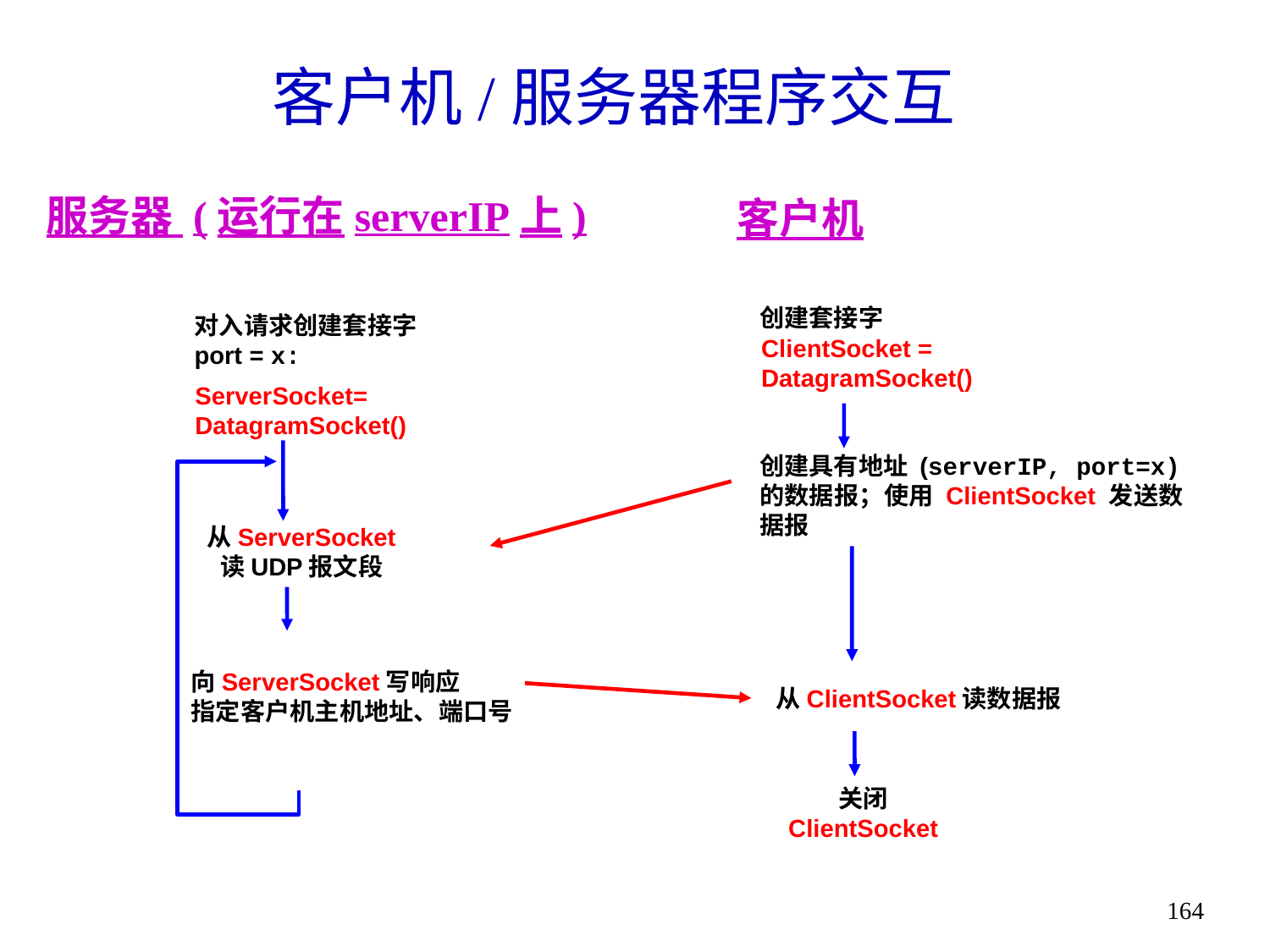

# 客户机/服务器程序交互
服务器 (运行在serverIP上)
客户机
创建套接字

ClientSocket =
DatagramSocket()

创建具有地址 (serverIP, port=x)的数据报；使用 ClientSocket 发送数据报

对入请求创建套接字
port = x:
ServerSocket=
DatagramSocket()

从ServerSocket
读UDP报文段

关闭
ClientSocket

从ClientSocket读数据报

向ServerSocket写响应
指定客户机主机地址、端口号

164